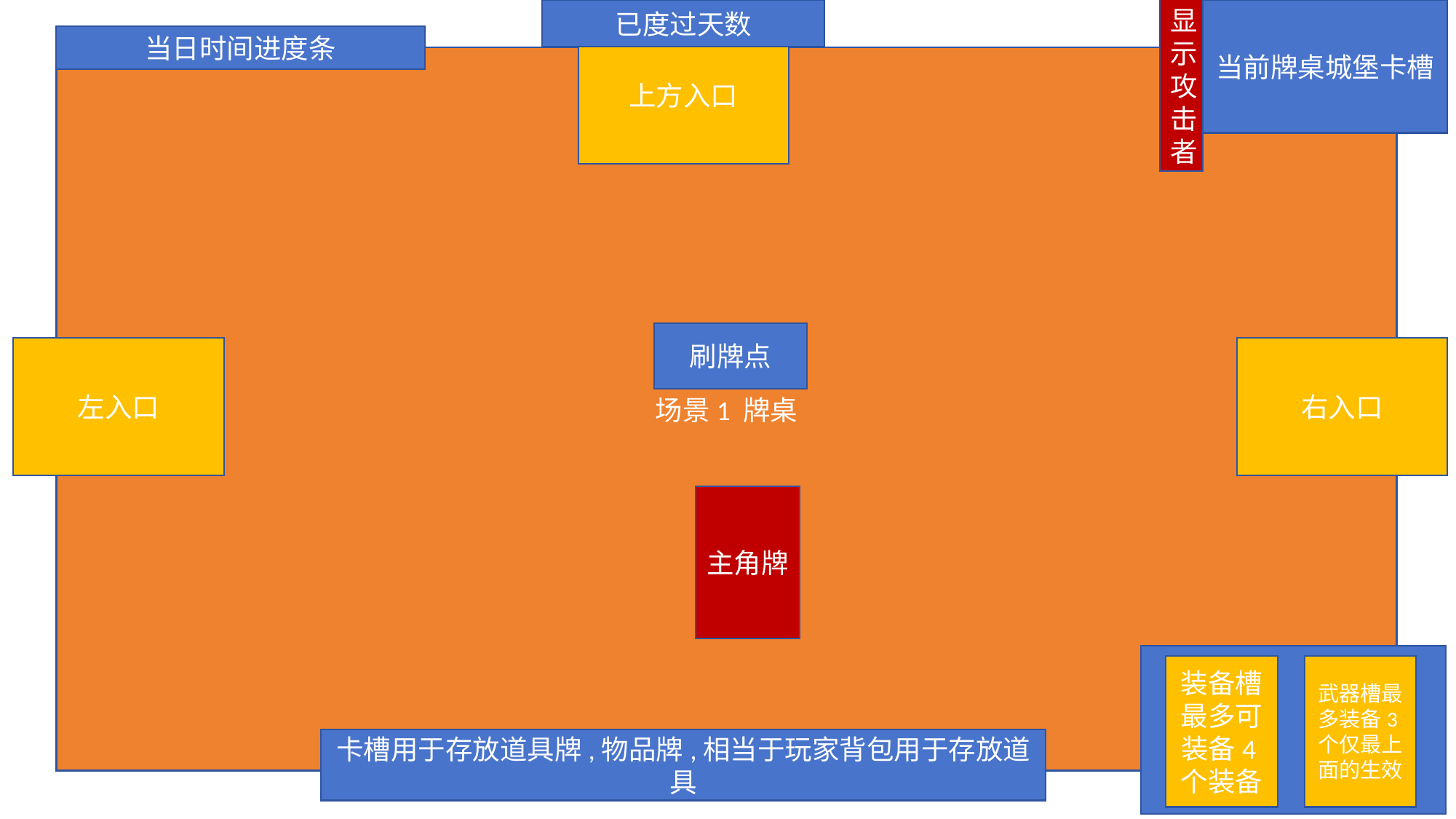

已度过天数
当前牌桌城堡卡槽
显示攻击者
当日时间进度条
上方入口
场景1 牌桌
刷牌点
左入口
右入口
主角牌

装备槽最多可装备4个装备
武器槽最多装备3个仅最上面的生效
卡槽用于存放道具牌,物品牌,相当于玩家背包用于存放道具